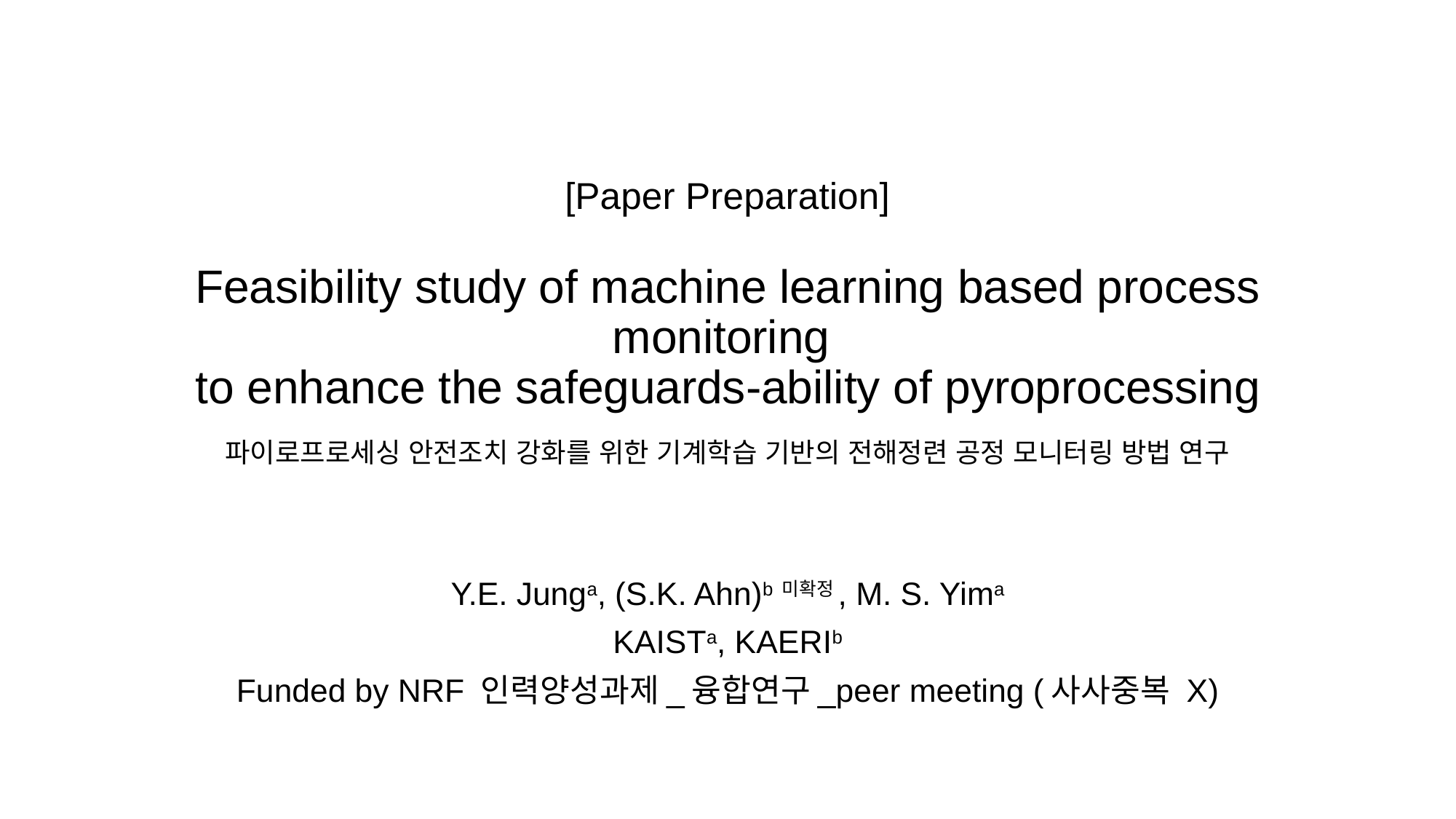

# [Paper Preparation] Feasibility study of machine learning based process monitoring to enhance the safeguards-ability of pyroprocessing
파이로프로세싱 안전조치 강화를 위한 기계학습 기반의 전해정련 공정 모니터링 방법 연구

Y.E. Junga, (S.K. Ahn)b 미확정, M. S. Yima
KAISTa, KAERIb
Funded by NRF 인력양성과제_융합연구_peer meeting (사사중복 X)